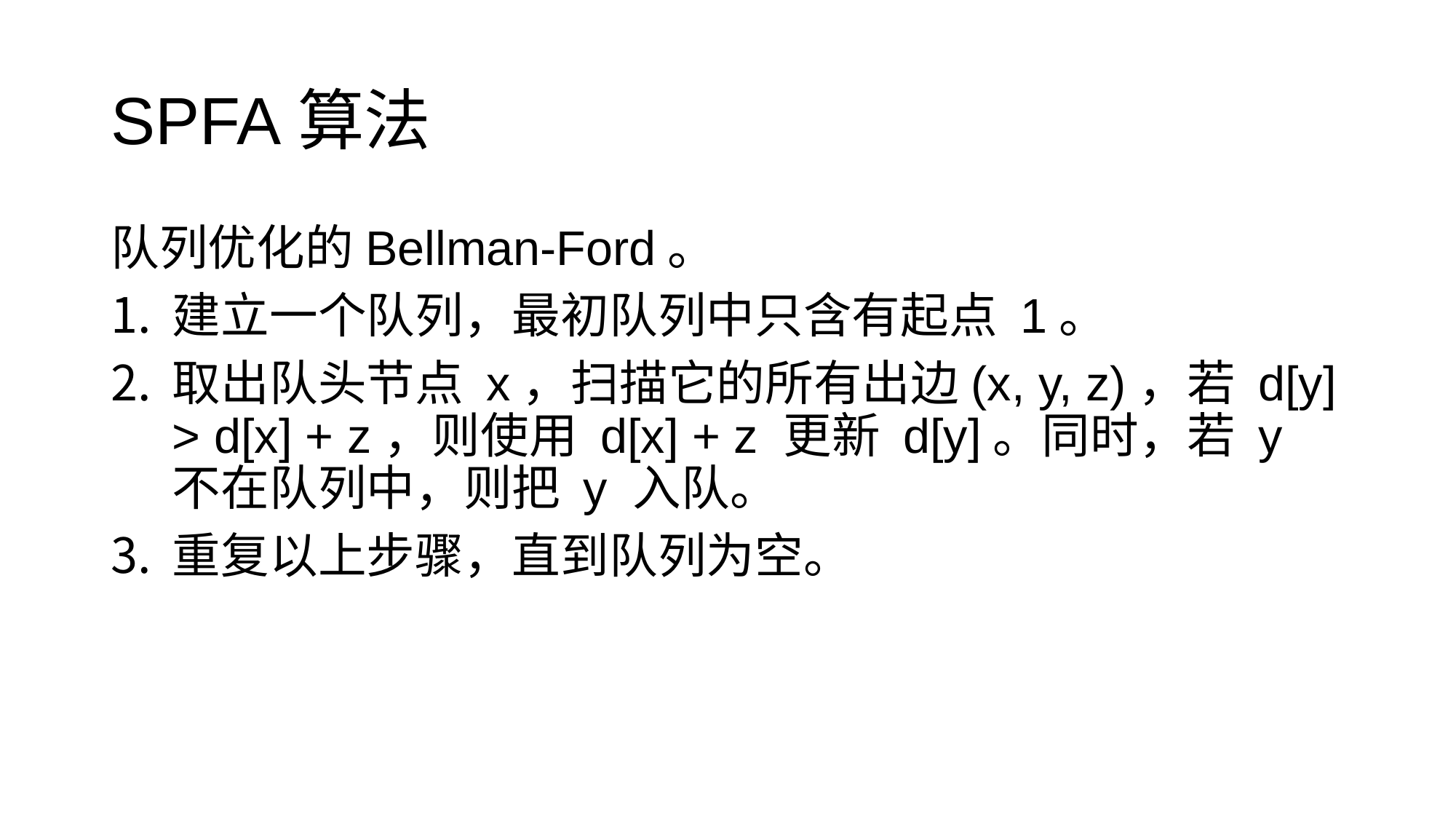

# SPFA算法
队列优化的Bellman-Ford。
建立一个队列，最初队列中只含有起点 1。
取出队头节点 x，扫描它的所有出边(x, y, z)，若 d[y] > d[x] + z，则使用 d[x] + z 更新 d[y]。同时，若 y 不在队列中，则把 y 入队。
重复以上步骤，直到队列为空。